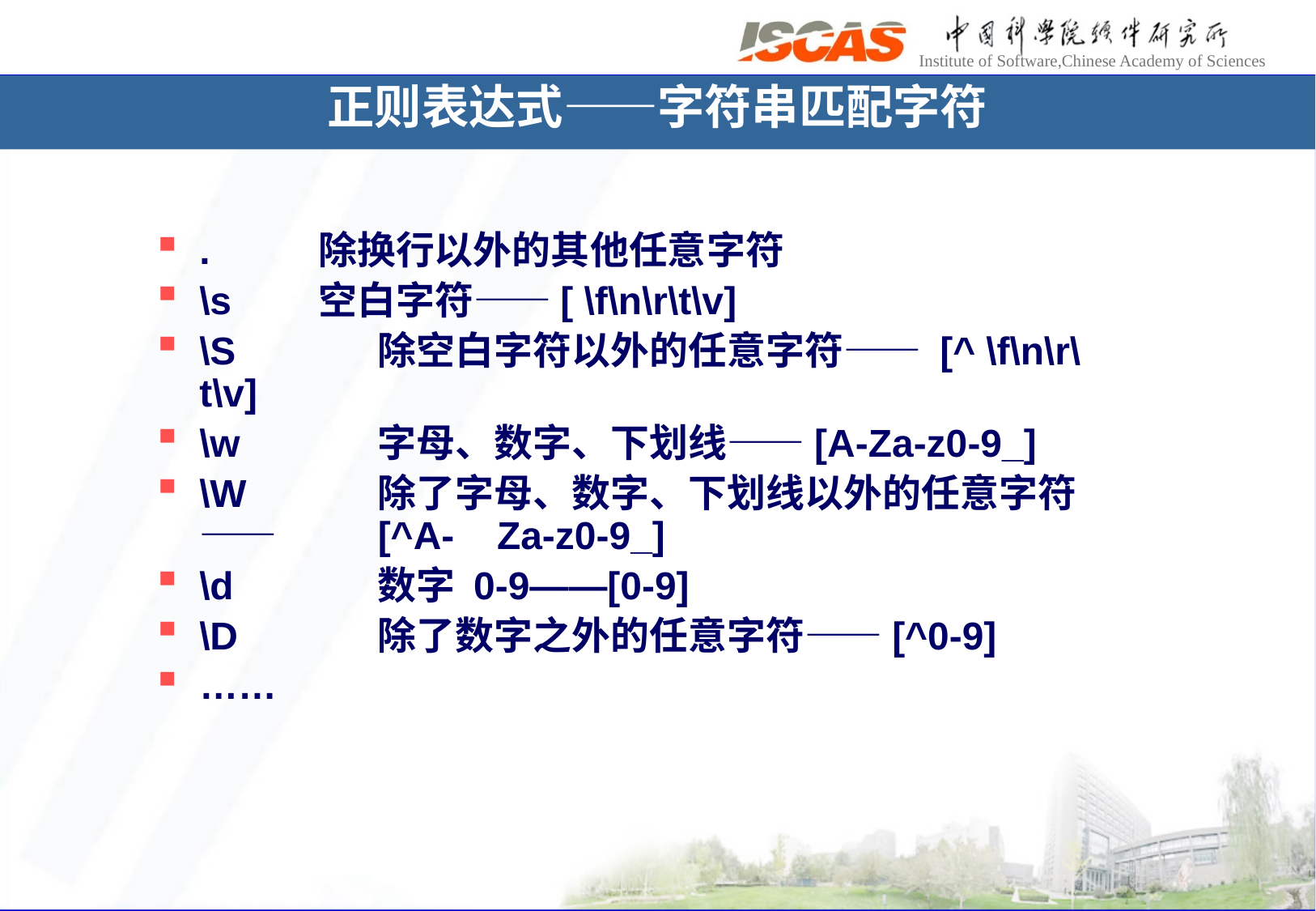

正则表达式——字符串匹配字符
.  		除换行以外的其他任意字符
\s  		空白字符——[ \f\n\r\t\v]
\S   		除空白字符以外的任意字符—— [^ \f\n\r\t\v]
\w  		字母、数字、下划线——[A-Za-z0-9_]
\W  		除了字母、数字、下划线以外的任意字符——		[^A-	Za-z0-9_]
\d   		数字 0-9——[0-9]
\D  		除了数字之外的任意字符——[^0-9]
……